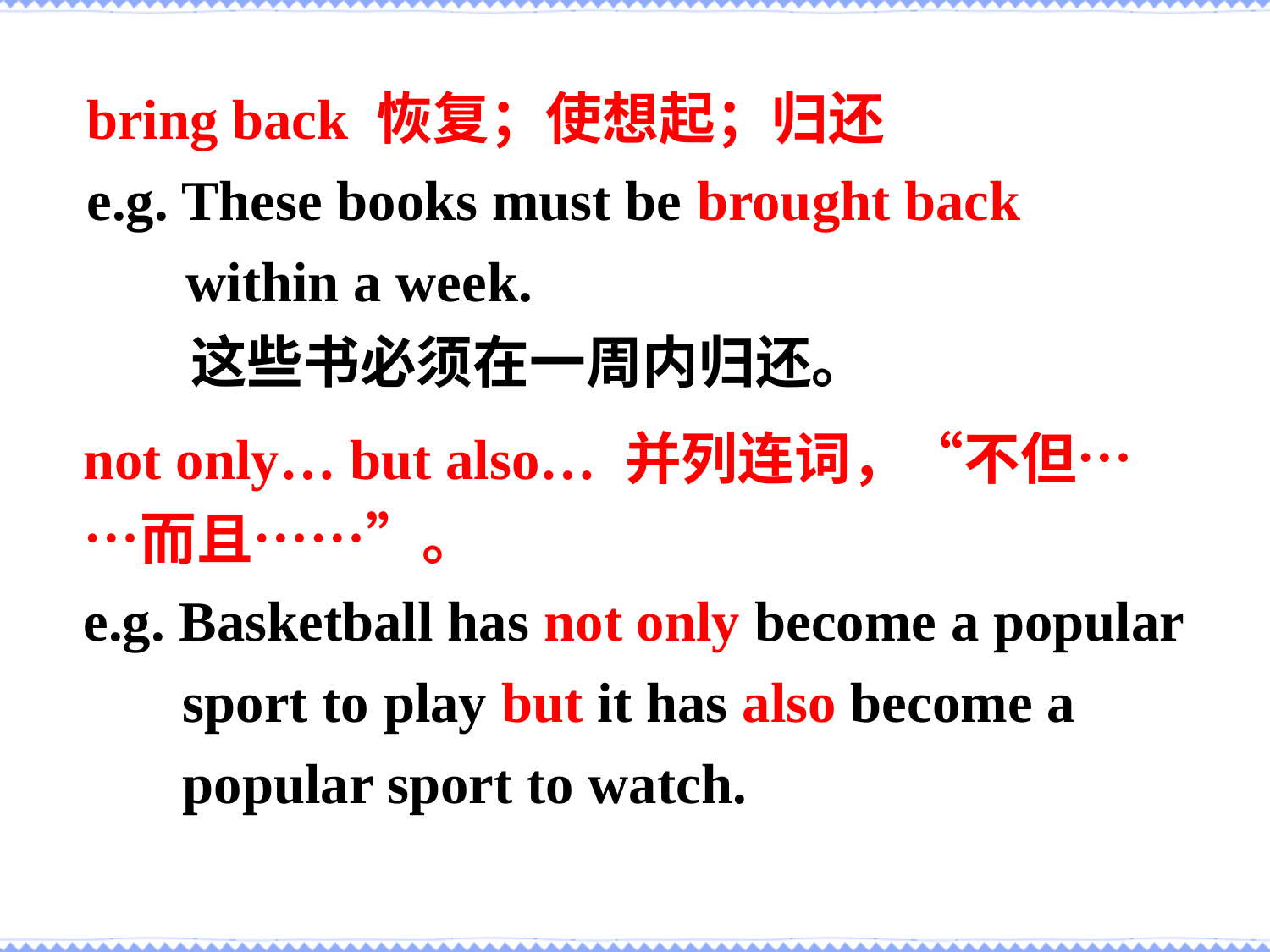

bring back 恢复；使想起；归还
e.g. These books must be brought back
       within a week.
       这些书必须在一周内归还。
not only… but also… 并列连词，“不但……而且……”。
e.g. Basketball has not only become a popular
       sport to play but it has also become a
       popular sport to watch.